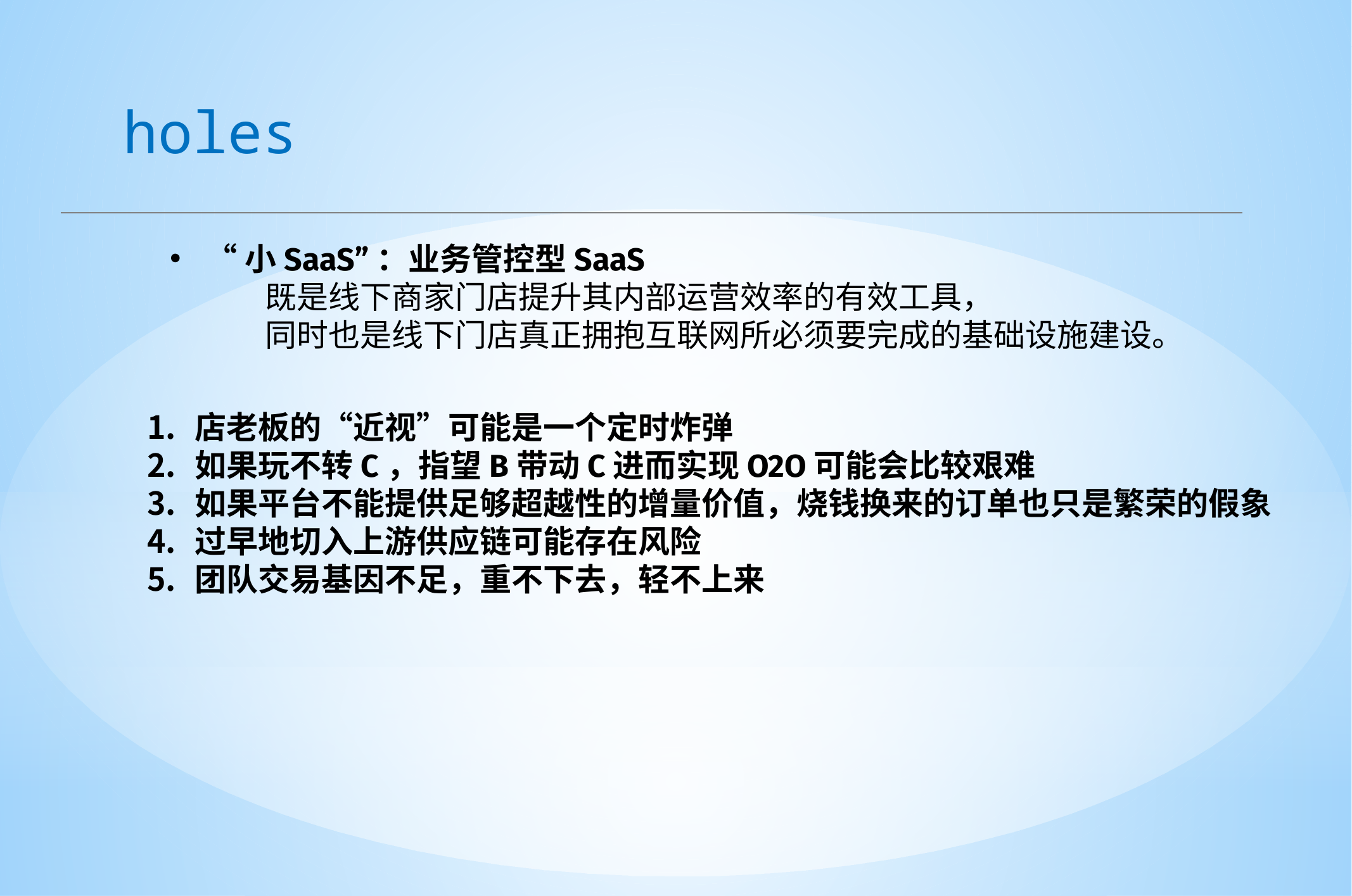

holes
“小SaaS”：业务管控型SaaS
	既是线下商家门店提升其内部运营效率的有效工具，
	同时也是线下门店真正拥抱互联网所必须要完成的基础设施建设。
店老板的“近视”可能是一个定时炸弹
如果玩不转C，指望B带动C进而实现O2O可能会比较艰难
如果平台不能提供足够超越性的增量价值，烧钱换来的订单也只是繁荣的假象
过早地切入上游供应链可能存在风险
团队交易基因不足，重不下去，轻不上来